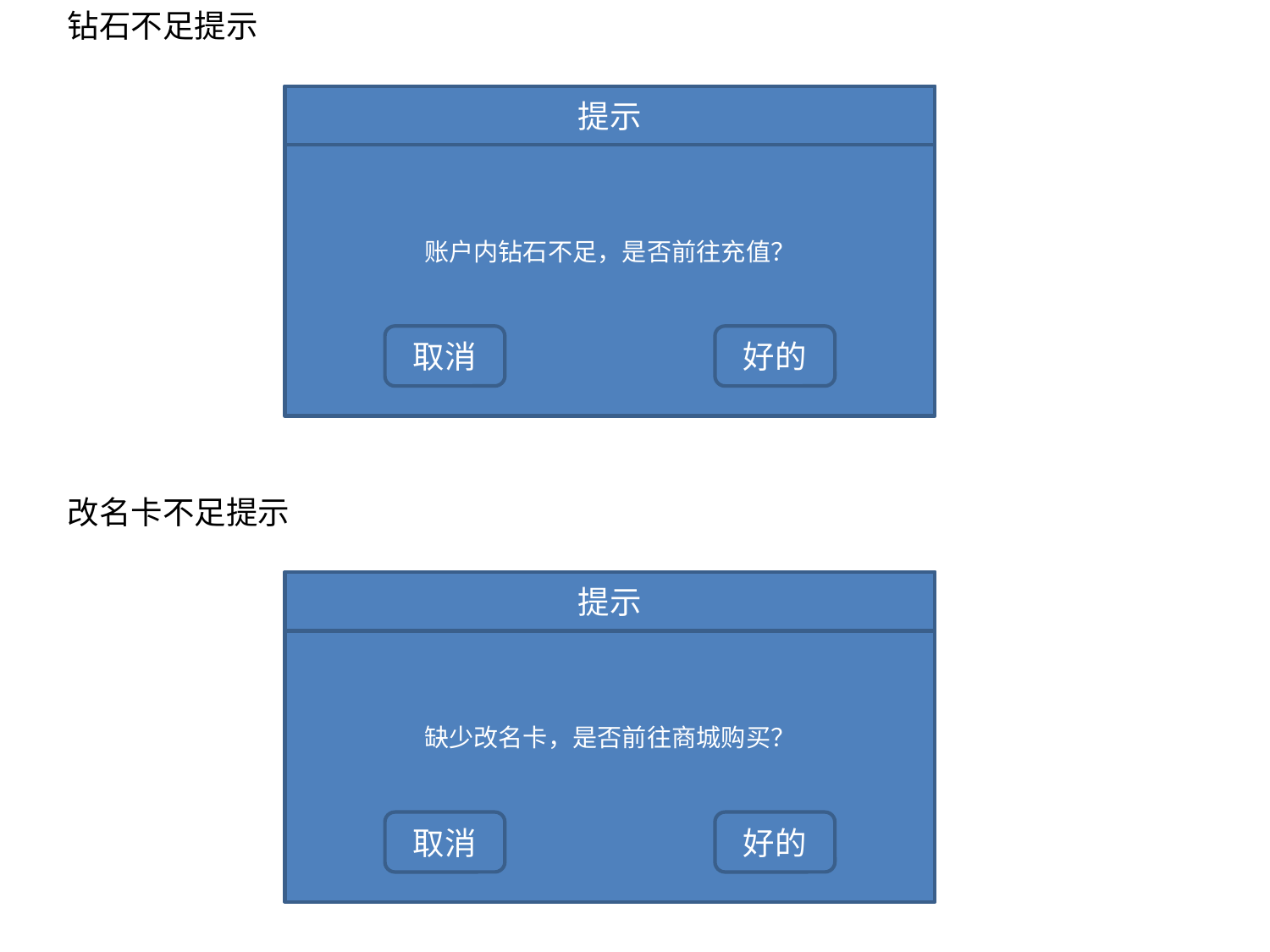

钻石不足提示
账户内钻石不足，是否前往充值？
提示
取消
好的
改名卡不足提示
缺少改名卡，是否前往商城购买？
提示
取消
好的